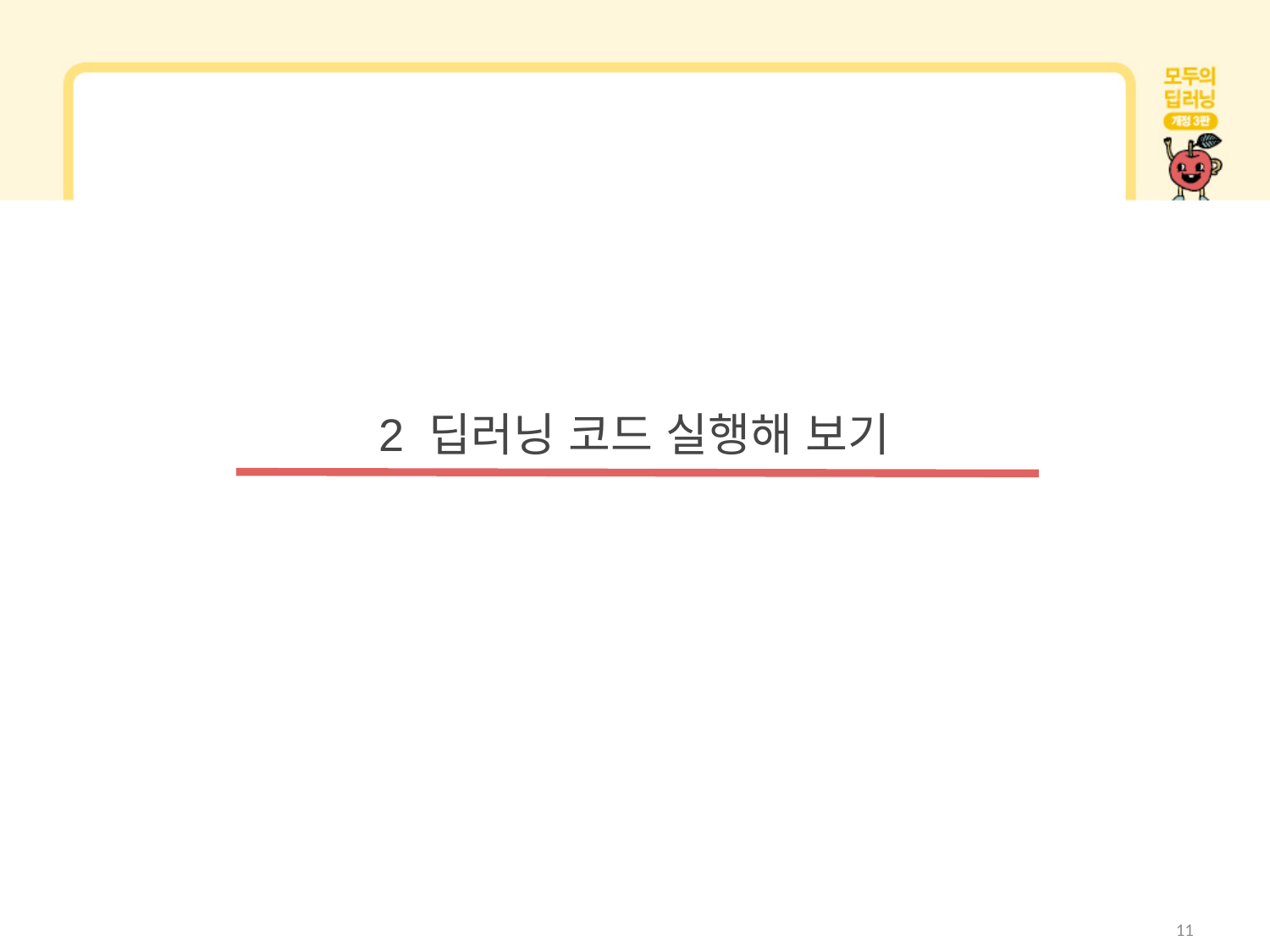

# 2 딥러닝 코드 실행해 보기
11